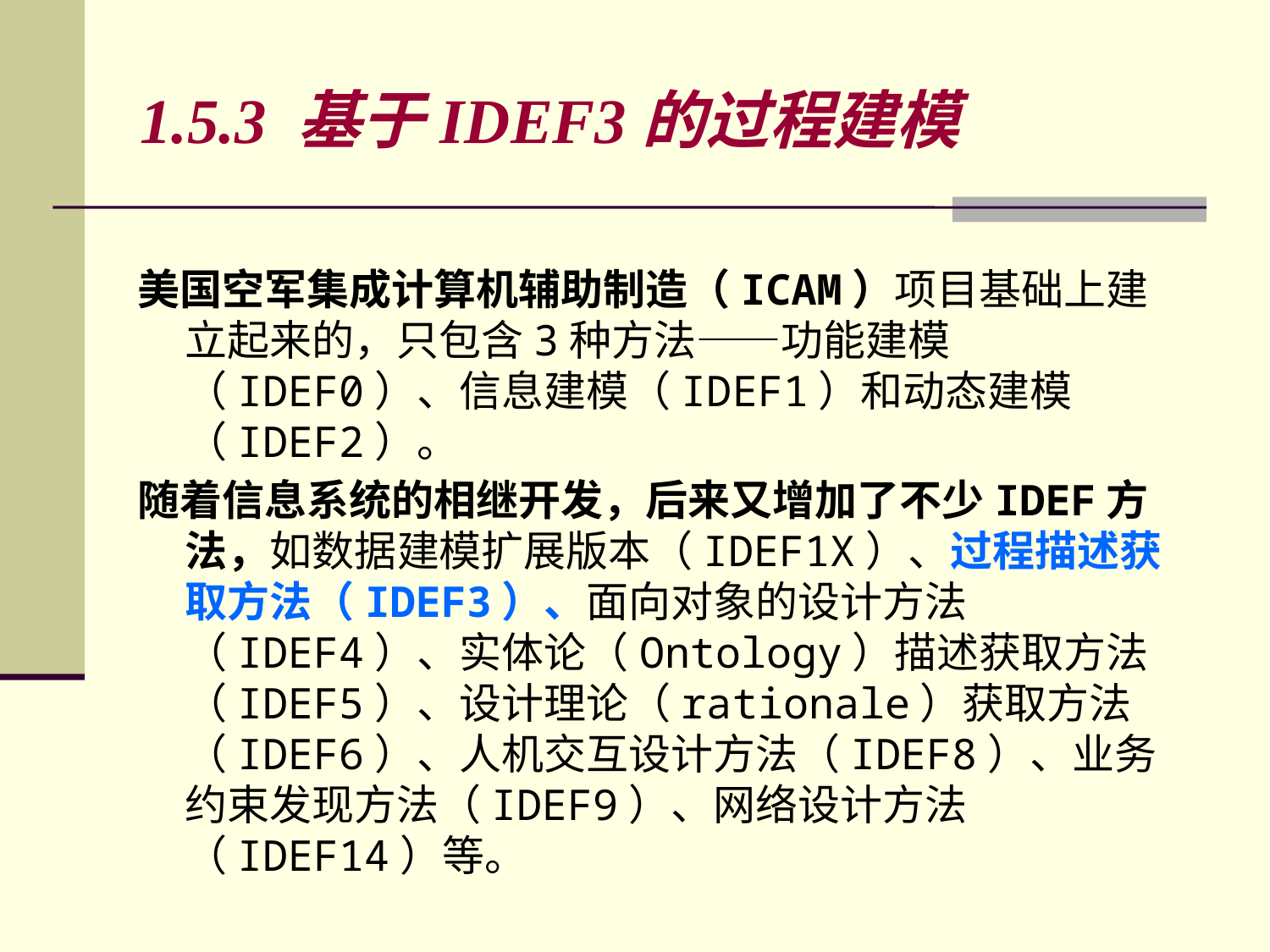

# 1.5.3 基于IDEF3的过程建模
美国空军集成计算机辅助制造（ICAM）项目基础上建立起来的，只包含3种方法——功能建模（IDEF0）、信息建模（IDEF1）和动态建模（IDEF2）。
随着信息系统的相继开发，后来又增加了不少IDEF方法，如数据建模扩展版本（IDEF1X）、过程描述获取方法（IDEF3）、面向对象的设计方法（IDEF4）、实体论（Ontology）描述获取方法（IDEF5）、设计理论（rationale）获取方法（IDEF6）、人机交互设计方法（IDEF8）、业务约束发现方法（IDEF9）、网络设计方法（IDEF14）等。